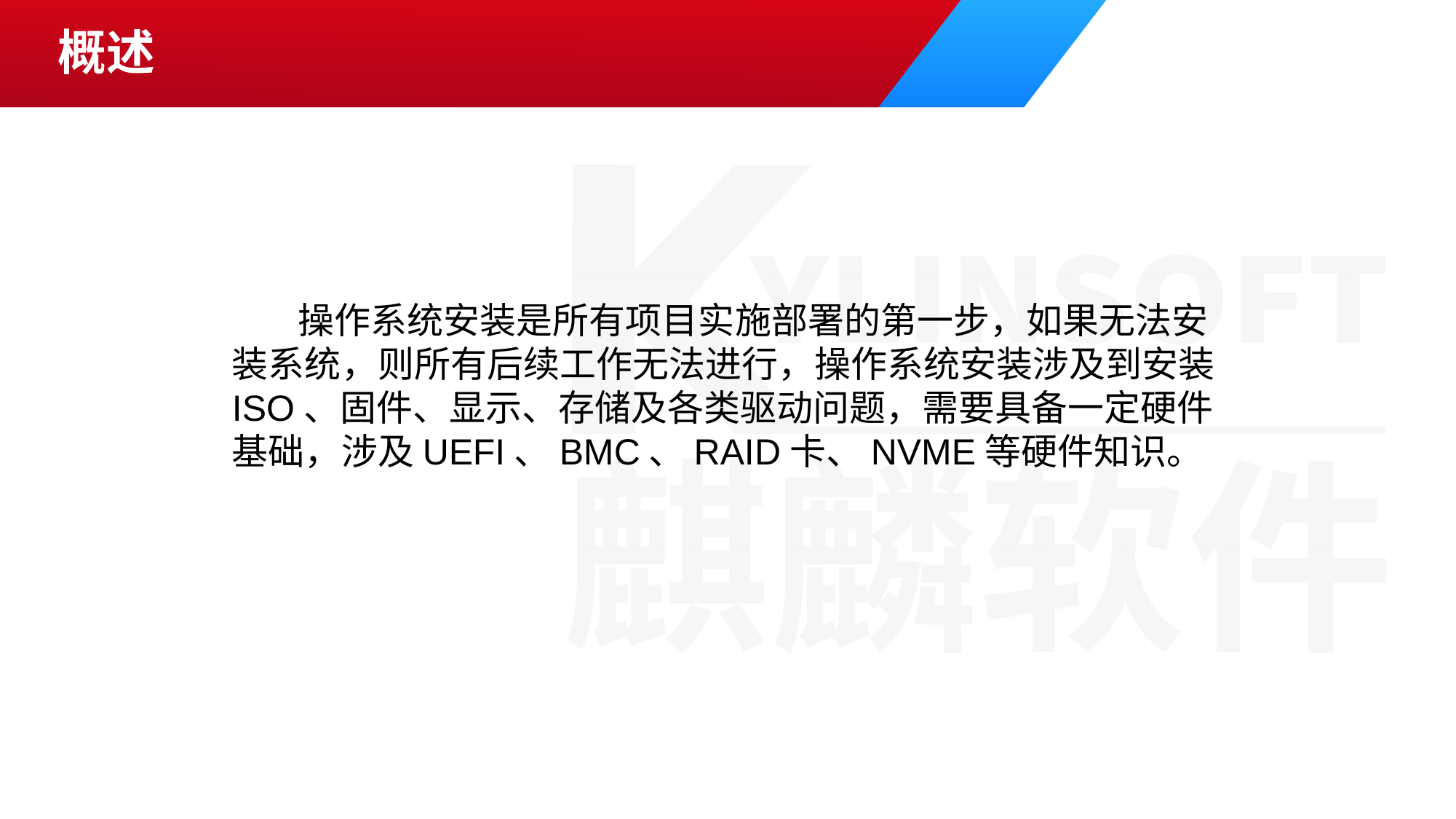

概述
       操作系统安装是所有项目实施部署的第一步，如果无法安装系统，则所有后续工作无法进行，操作系统安装涉及到安装ISO、固件、显示、存储及各类驱动问题，需要具备一定硬件基础，涉及UEFI、BMC、RAID卡、NVME等硬件知识。